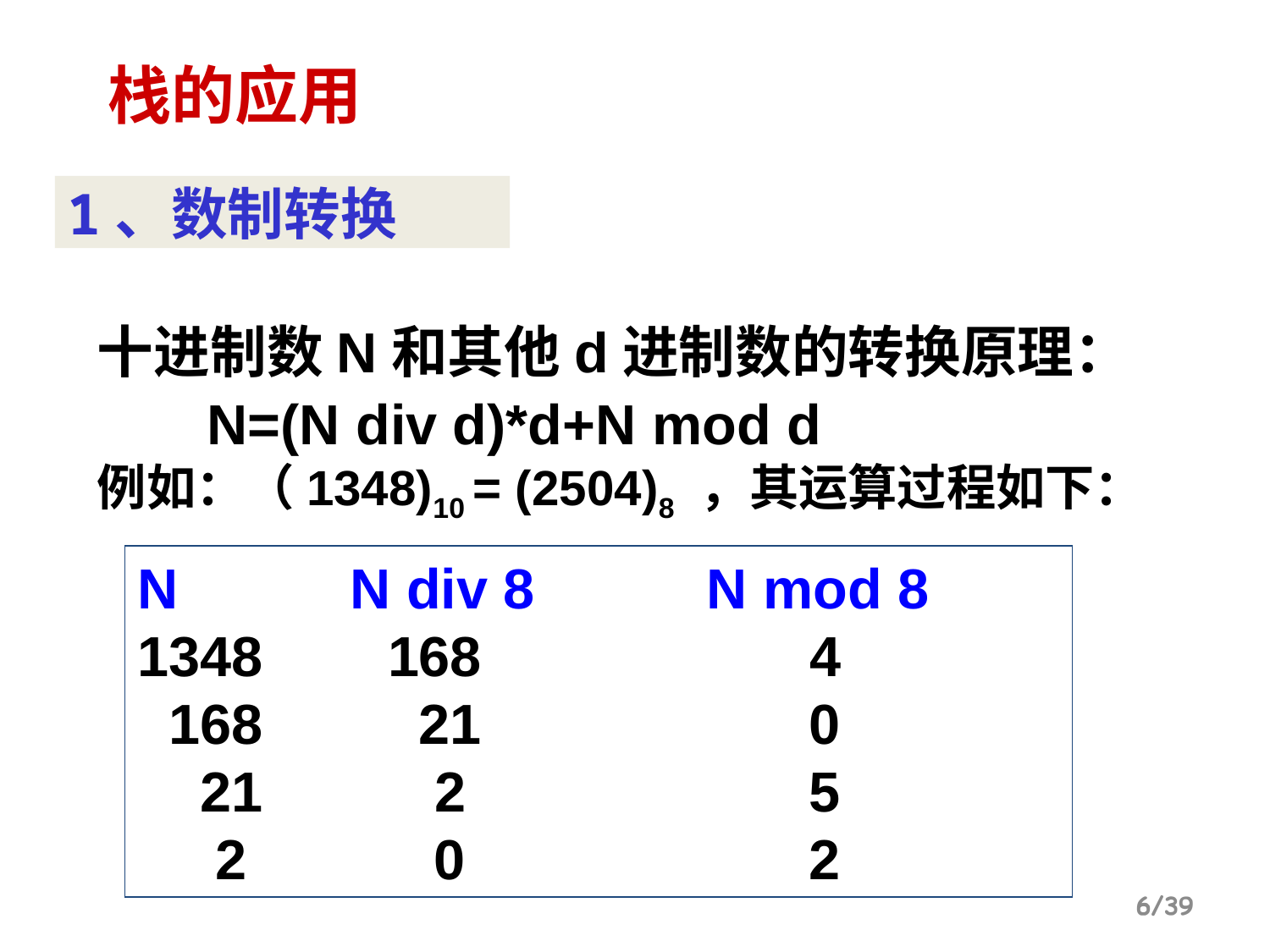

栈的应用
1、数制转换
十进制数N和其他d进制数的转换原理：
       N=(N div d)*d+N mod d
例如：（1348)10 = (2504)8 ，其运算过程如下：
N           N div 8           N mod 8
1348        168                     4
  168          21                     0
    21           2                      5
     2            0                      2
6/39